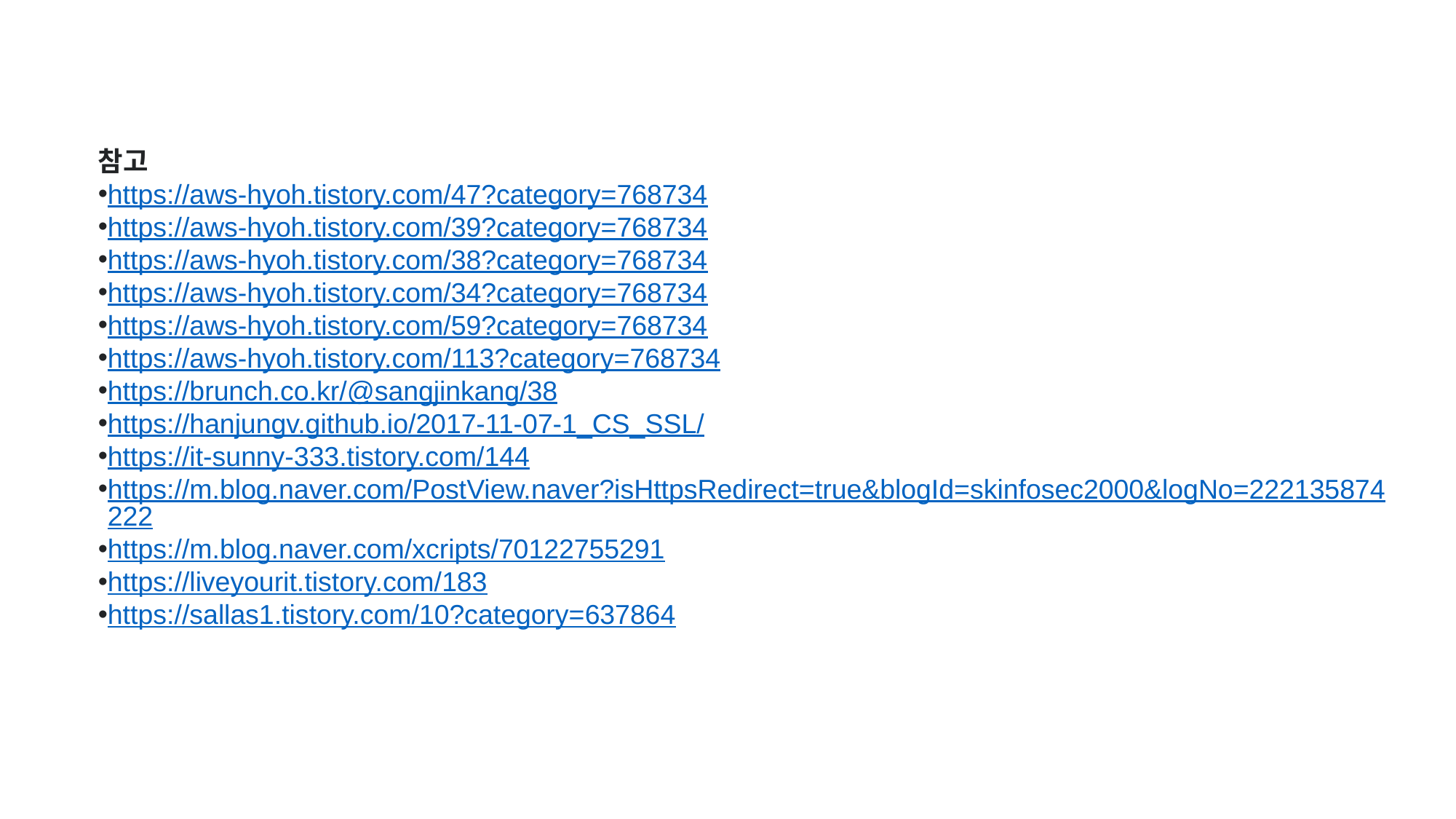

참고
https://aws-hyoh.tistory.com/47?category=768734
https://aws-hyoh.tistory.com/39?category=768734
https://aws-hyoh.tistory.com/38?category=768734
https://aws-hyoh.tistory.com/34?category=768734
https://aws-hyoh.tistory.com/59?category=768734
https://aws-hyoh.tistory.com/113?category=768734
https://brunch.co.kr/@sangjinkang/38
https://hanjungv.github.io/2017-11-07-1_CS_SSL/
https://it-sunny-333.tistory.com/144
https://m.blog.naver.com/PostView.naver?isHttpsRedirect=true&blogId=skinfosec2000&logNo=222135874222
https://m.blog.naver.com/xcripts/70122755291
https://liveyourit.tistory.com/183
https://sallas1.tistory.com/10?category=637864